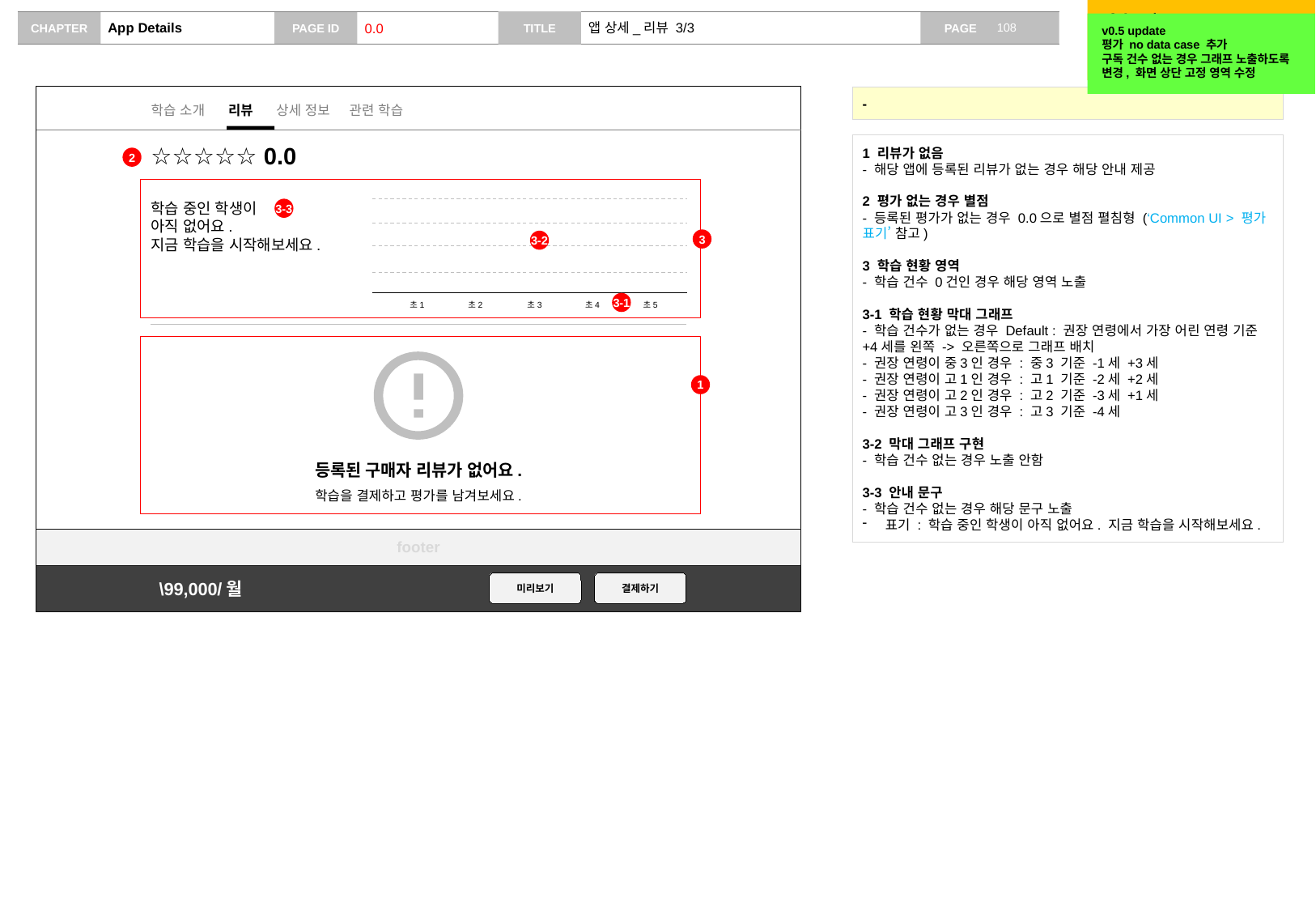

v0.4 update
리뷰 no data case 추가
# App Details
0.0
앱 상세_리뷰 3/3
v0.5 update
평가 no data case 추가
구독 건수 없는 경우 그래프 노출하도록 변경, 화면 상단 고정 영역 수정

-
학습 소개      리뷰      상세 정보     관련 학습

☆☆☆☆☆ 0.0
2

3-3
학습 중인 학생이
아직 없어요.
지금 학습을 시작해보세요.
3
3-2
3-1
초1
초2
초3
초4
초5

등록된 구매자 리뷰가 없어요.
학습을 결제하고 평가를 남겨보세요.
1
footer

미리보기
결제하기
\99,000/월
1 리뷰가 없음
- 해당 앱에 등록된 리뷰가 없는 경우 해당 안내 제공

2 평가 없는 경우 별점
- 등록된 평가가 없는 경우 0.0으로 별점 펼침형 (‘Common UI > 평가 표기’ 참고)

3 학습 현황 영역
- 학습 건수 0건인 경우 해당 영역 노출

3-1 학습 현황 막대 그래프
- 학습 건수가 없는 경우 Default : 권장 연령에서 가장 어린 연령 기준 +4세를 왼쪽 -> 오른쪽으로 그래프 배치
- 권장 연령이 중3인 경우 : 중3 기준 -1세 +3세
- 권장 연령이 고1인 경우 : 고1 기준 -2세 +2세
- 권장 연령이 고2인 경우 : 고2 기준 -3세 +1세
- 권장 연령이 고3인 경우 : 고3 기준 -4세

3-2 막대 그래프 구현
- 학습 건수 없는 경우 노출 안함

3-3 안내 문구
- 학습 건수 없는 경우 해당 문구 노출
표기 : 학습 중인 학생이 아직 없어요. 지금 학습을 시작해보세요.